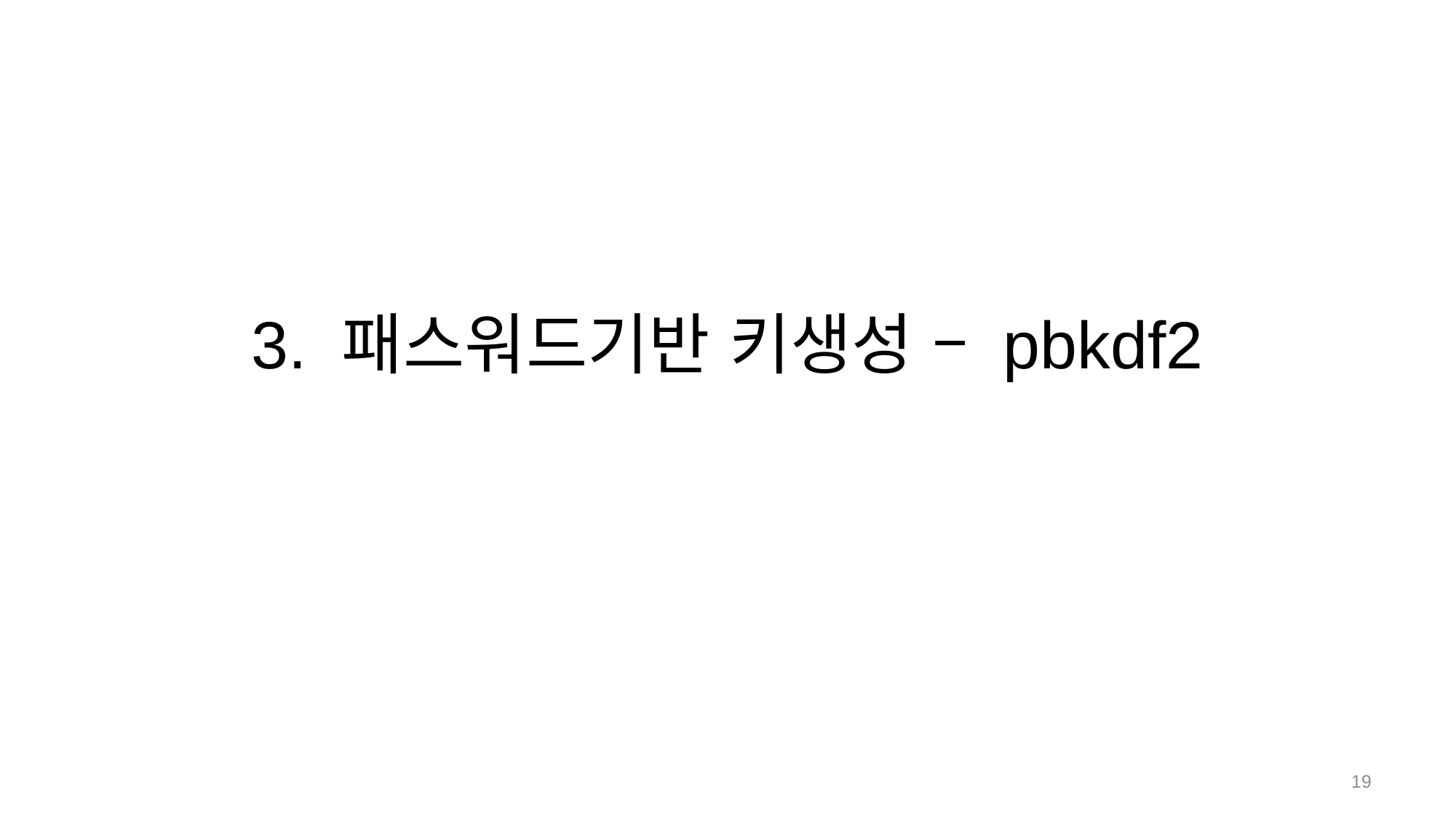

# 3. 패스워드기반 키생성 – pbkdf2

19